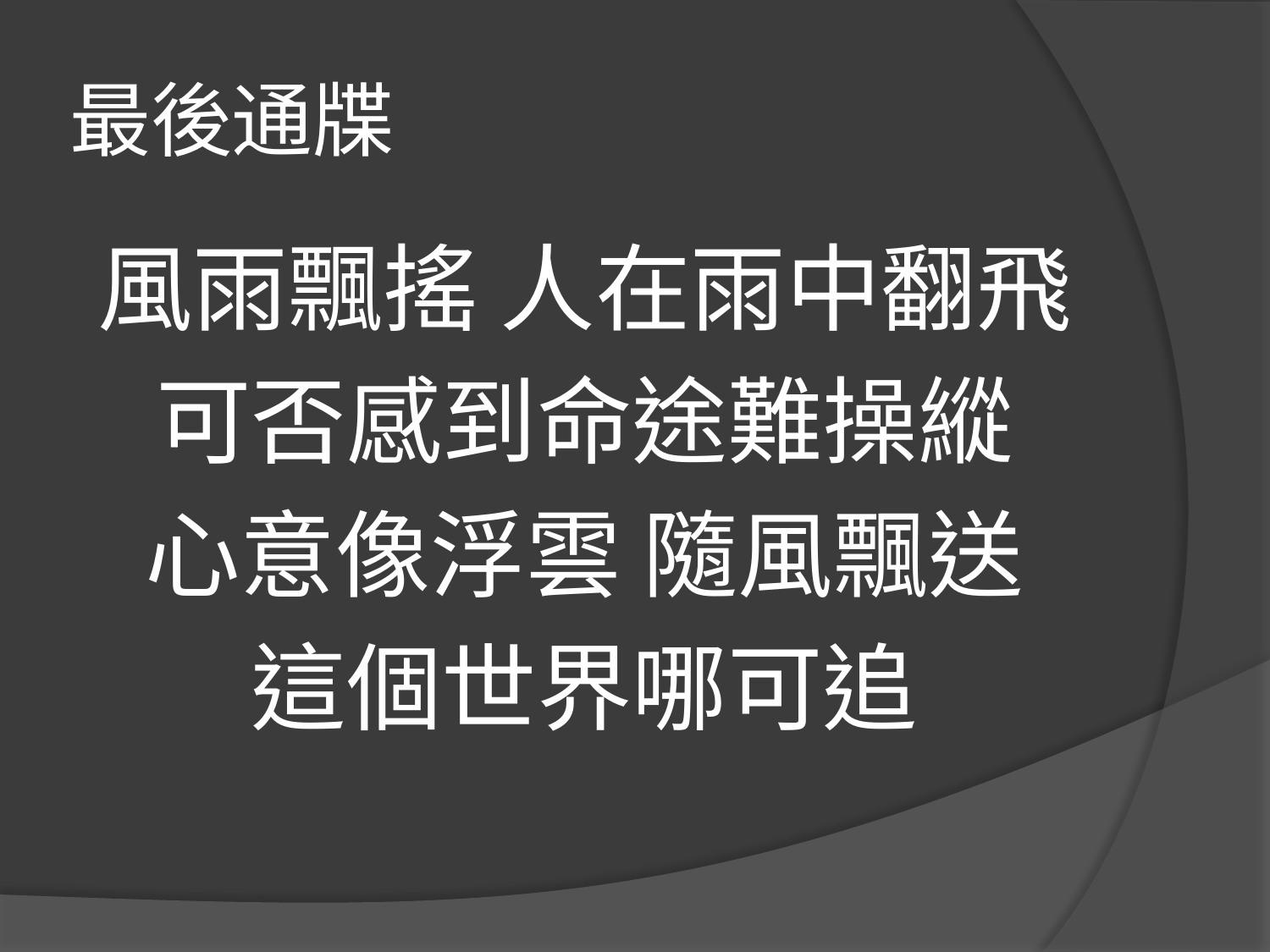

# 最後通牒
風雨飄搖 人在雨中翻飛
可否感到命途難操縱
心意像浮雲 隨風飄送
這個世界哪可追